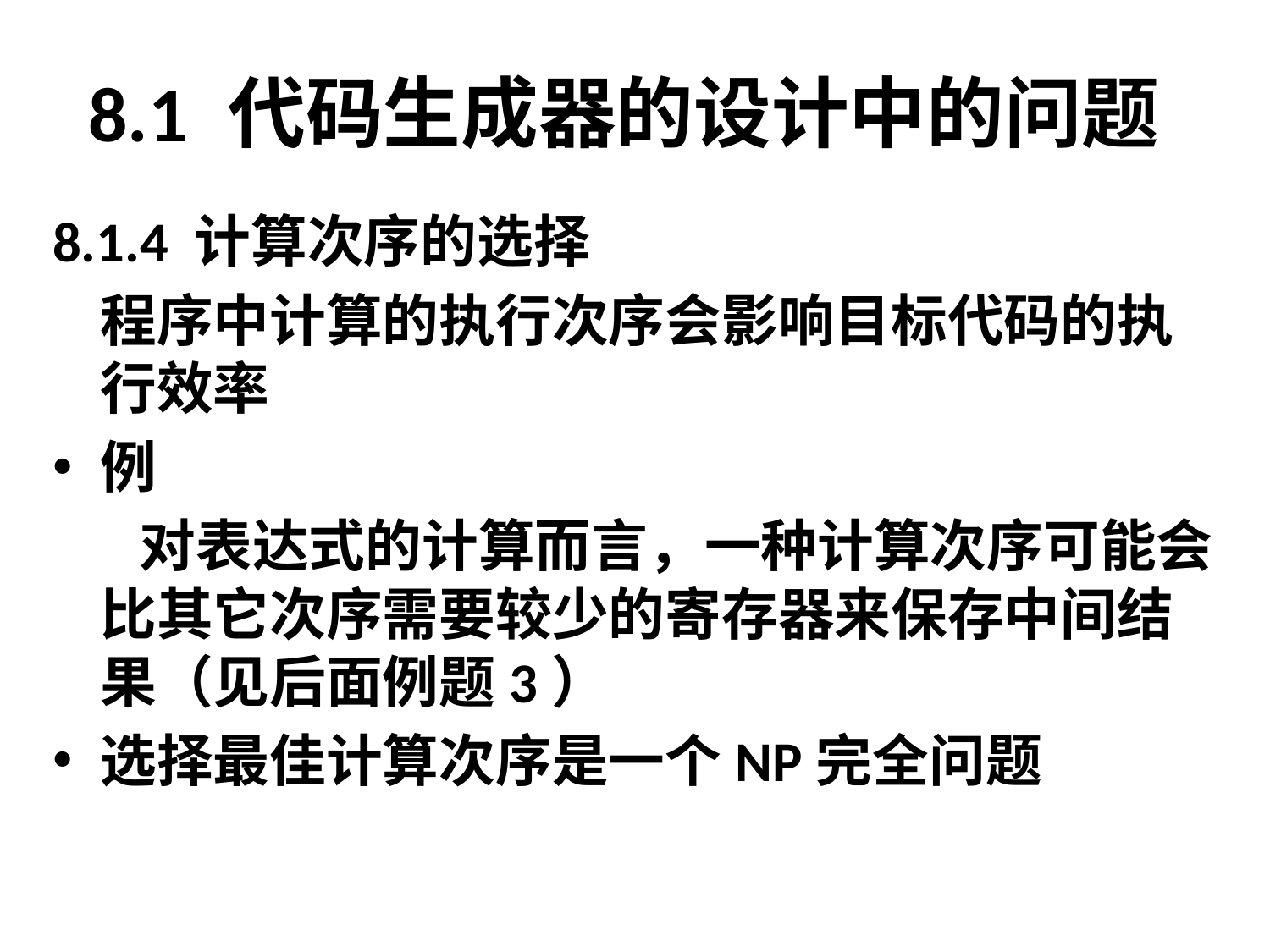

# 8.1 代码生成器的设计中的问题
8.1.4 计算次序的选择
	程序中计算的执行次序会影响目标代码的执行效率
例
	  对表达式的计算而言，一种计算次序可能会比其它次序需要较少的寄存器来保存中间结果（见后面例题3）
选择最佳计算次序是一个NP完全问题